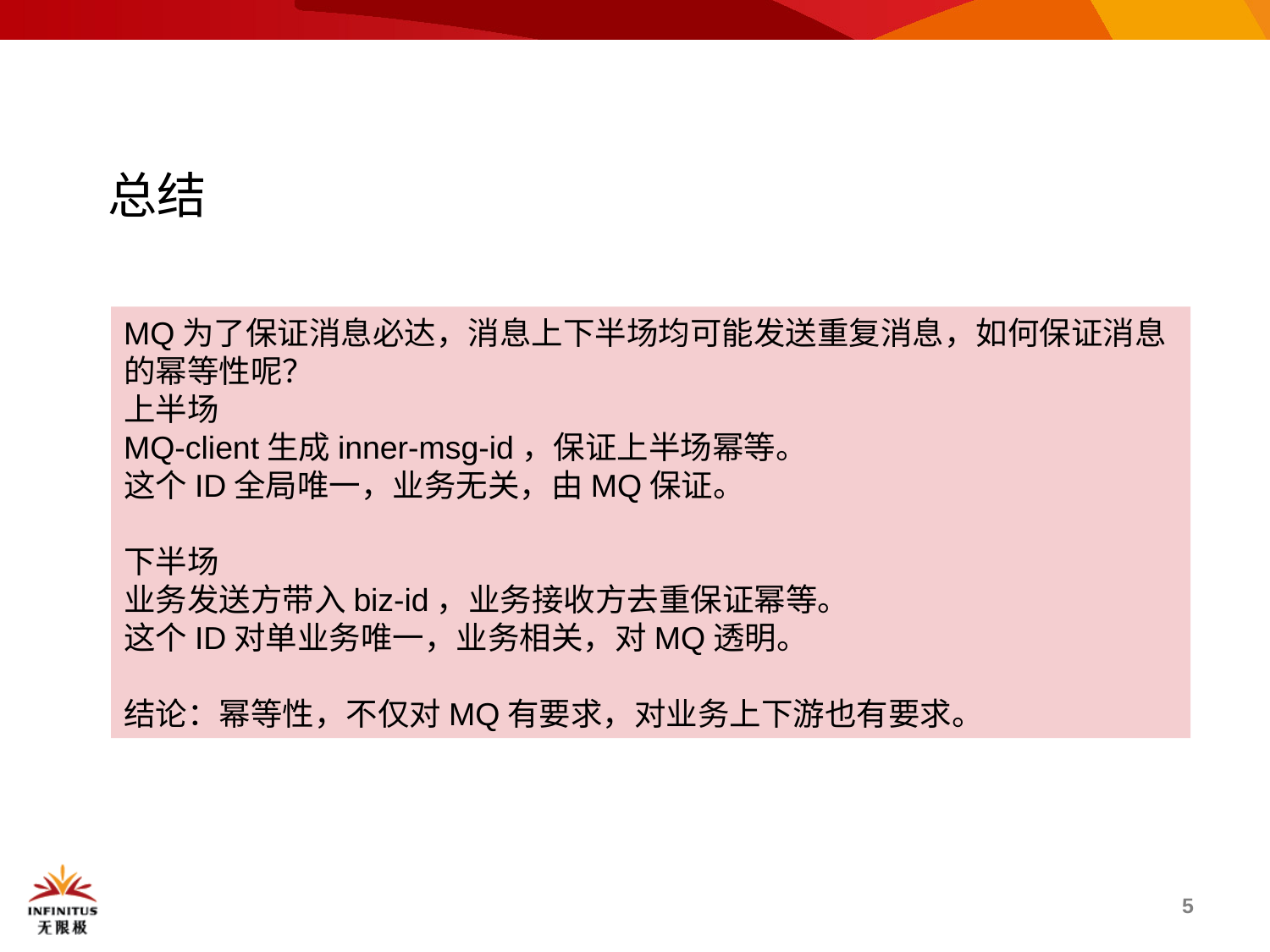

# 总结
MQ为了保证消息必达，消息上下半场均可能发送重复消息，如何保证消息的幂等性呢？
上半场
MQ-client生成inner-msg-id，保证上半场幂等。
这个ID全局唯一，业务无关，由MQ保证。

下半场
业务发送方带入biz-id，业务接收方去重保证幂等。
这个ID对单业务唯一，业务相关，对MQ透明。

结论：幂等性，不仅对MQ有要求，对业务上下游也有要求。
5